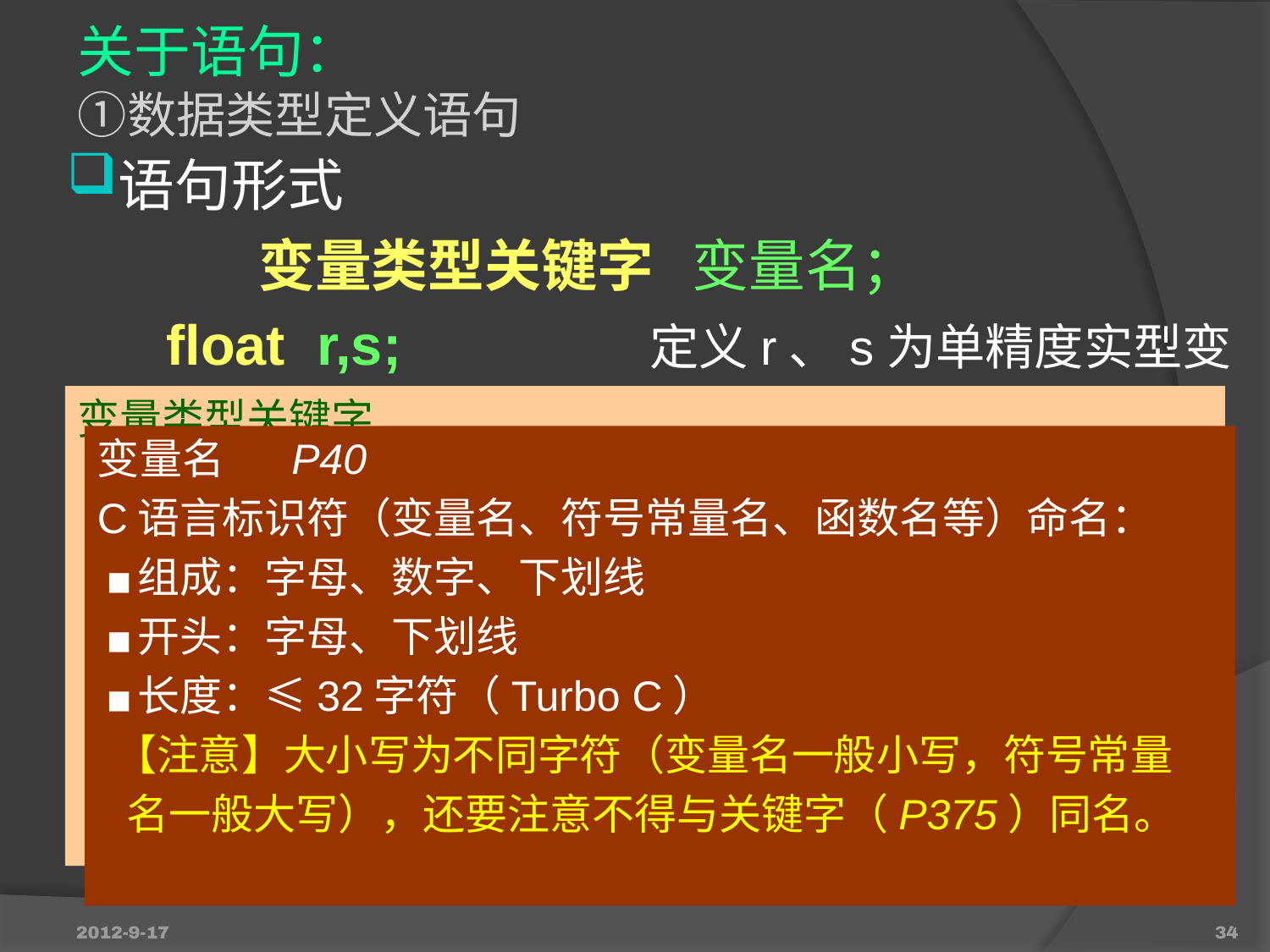

关于语句：
①数据类型定义语句
语句形式
              变量类型关键字   变量名；
      float  r,s;               定义r、s为单精度实型变量
     int  r,s;                  定义r、s为整型变量

【注意】在C语言程序中,所有变量都要先定义后使用，否则就会出现编译错误提示，如：
   Error:    Undefined symbol  ‘ a’     in  function  main
                     Let’s  try…
变量类型关键字
 字符型（描述文字性的数据）         char
 数值型:
 ■整型（在机内是准确表示的)          int
 ■实型（在机内一般是近似表示的)  float   (有效数字6位）
　　　　　　　　　　　　　　　  double(有效数字16位)
变量名      P40
C语言标识符（变量名、符号常量名、函数名等）命名：
 ■组成：字母、数字、下划线
 ■开头：字母、下划线
 ■长度：≤32字符（Turbo C）
  【注意】大小写为不同字符（变量名一般小写，符号常量
  名一般大写），还要注意不得与关键字（P375）同名。
2012-9-17
34